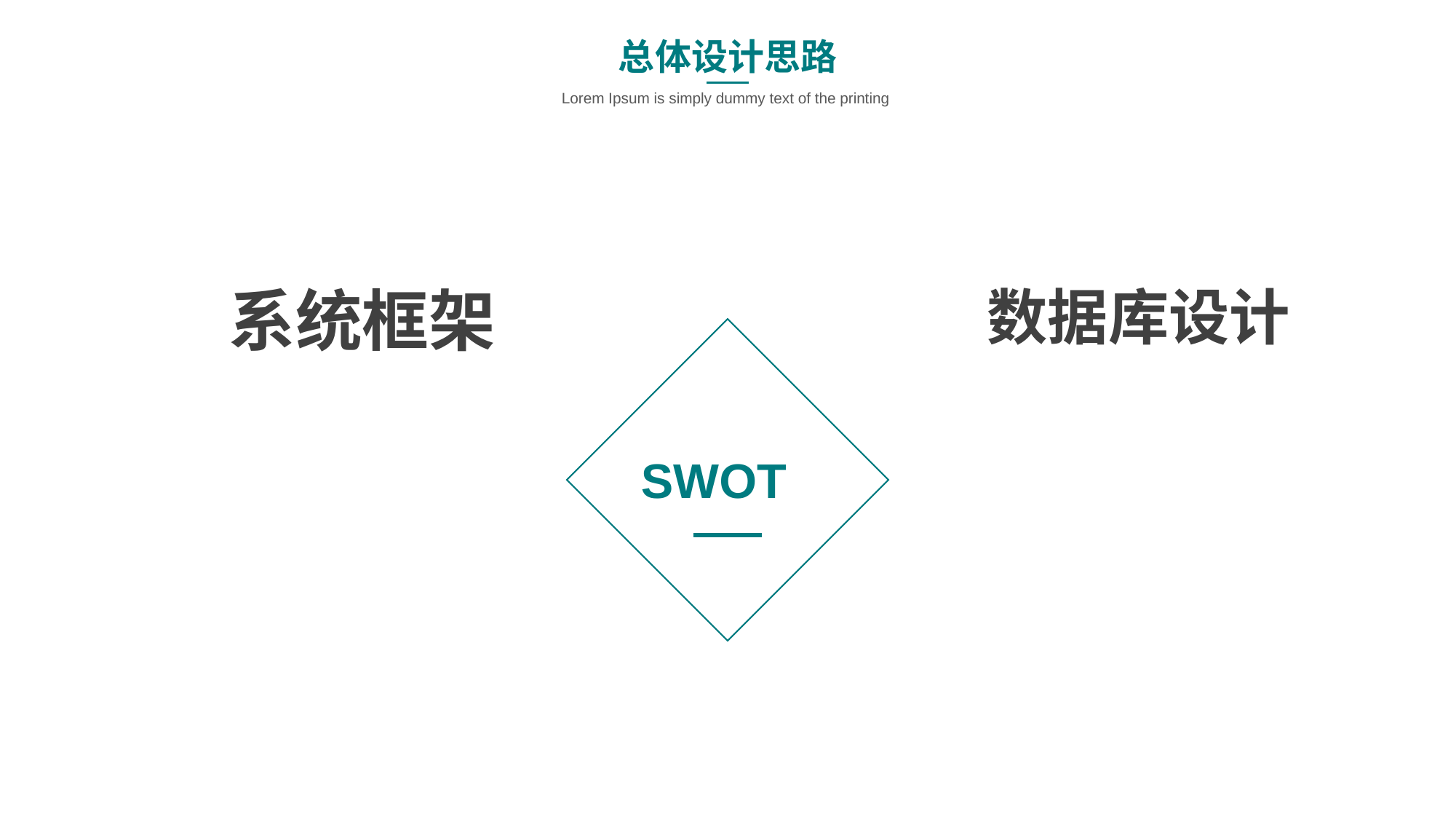

总体设计思路
Lorem Ipsum is simply dummy text of the printing
系统框架
数据库设计

SWOT